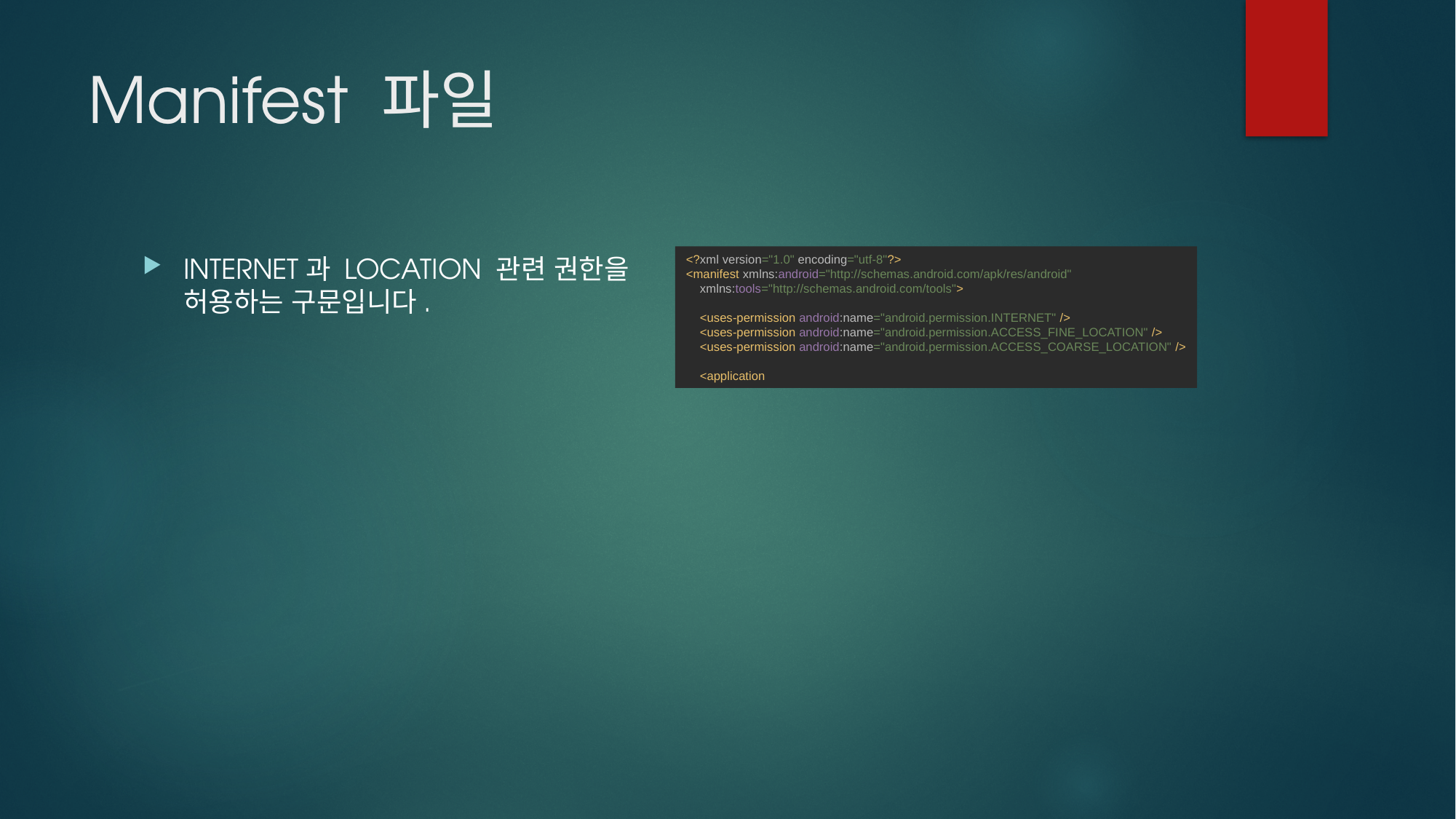

# Manifest 파일
<?xml version="1.0" encoding="utf-8"?>
<manifest xmlns:android="http://schemas.android.com/apk/res/android"
    xmlns:tools="http://schemas.android.com/tools">
    <uses-permission android:name="android.permission.INTERNET" />
    <uses-permission android:name="android.permission.ACCESS_FINE_LOCATION" />
    <uses-permission android:name="android.permission.ACCESS_COARSE_LOCATION" />
    <application

INTERNET과 LOCATION 관련 권한을 허용하는 구문입니다.